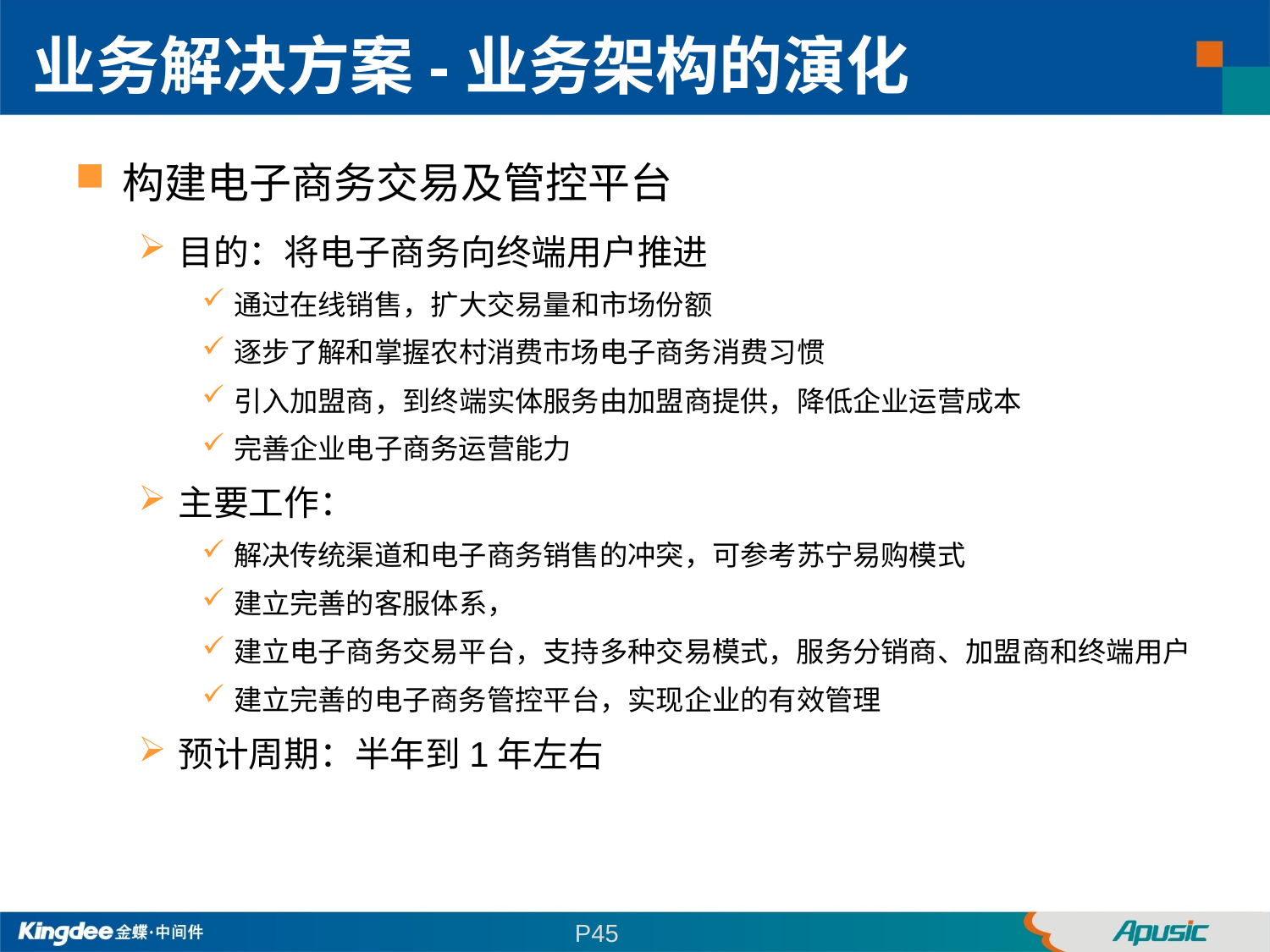

业务解决方案-业务架构的演化
构建电子商务交易及管控平台
目的：将电子商务向终端用户推进
通过在线销售，扩大交易量和市场份额
逐步了解和掌握农村消费市场电子商务消费习惯
引入加盟商，到终端实体服务由加盟商提供，降低企业运营成本
完善企业电子商务运营能力
主要工作：
解决传统渠道和电子商务销售的冲突，可参考苏宁易购模式
建立完善的客服体系，
建立电子商务交易平台，支持多种交易模式，服务分销商、加盟商和终端用户
建立完善的电子商务管控平台，实现企业的有效管理
预计周期：半年到1年左右